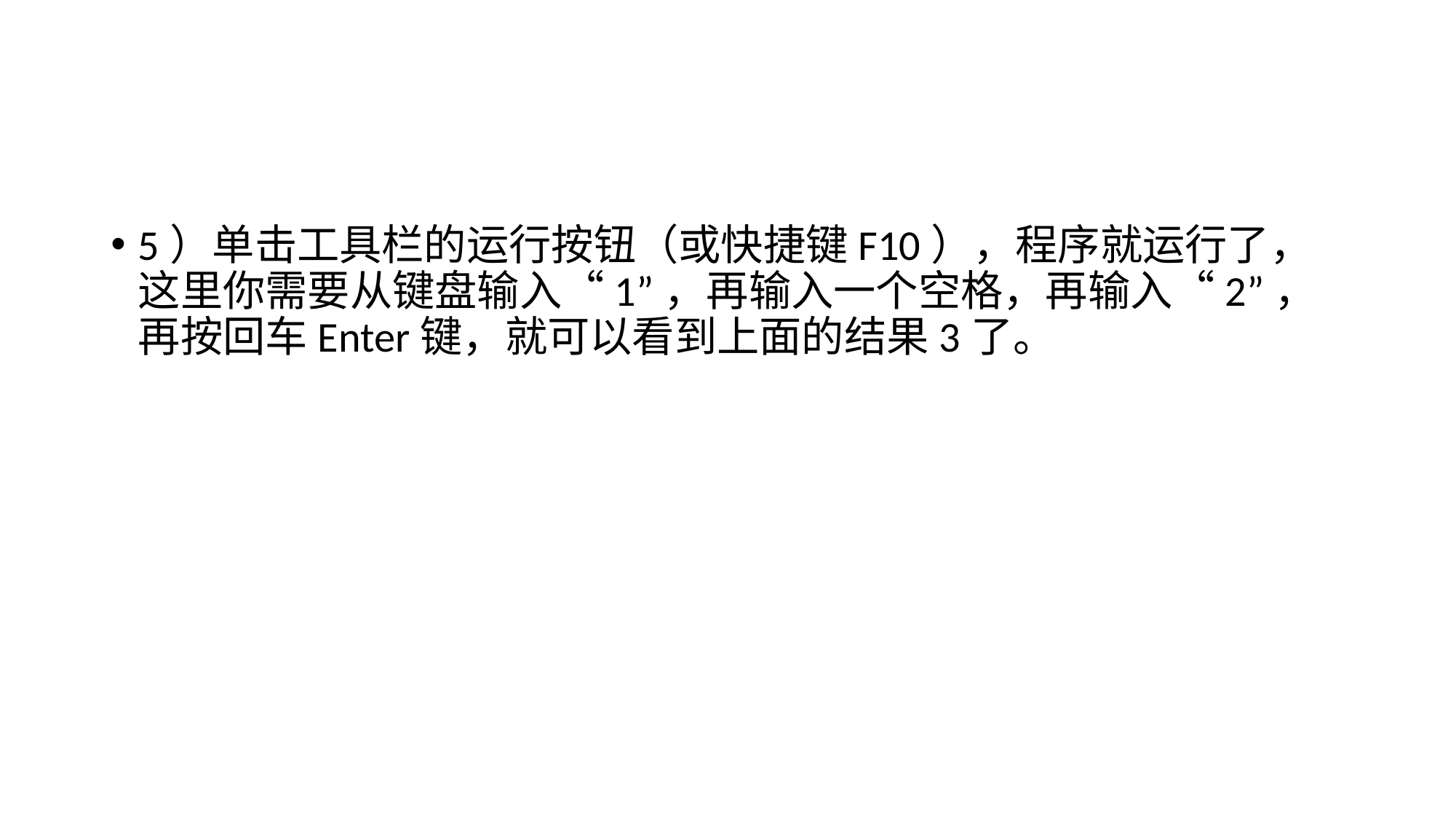

#
5）单击工具栏的运行按钮（或快捷键F10），程序就运行了，这里你需要从键盘输入“1”，再输入一个空格，再输入“2”，再按回车Enter键，就可以看到上面的结果3了。